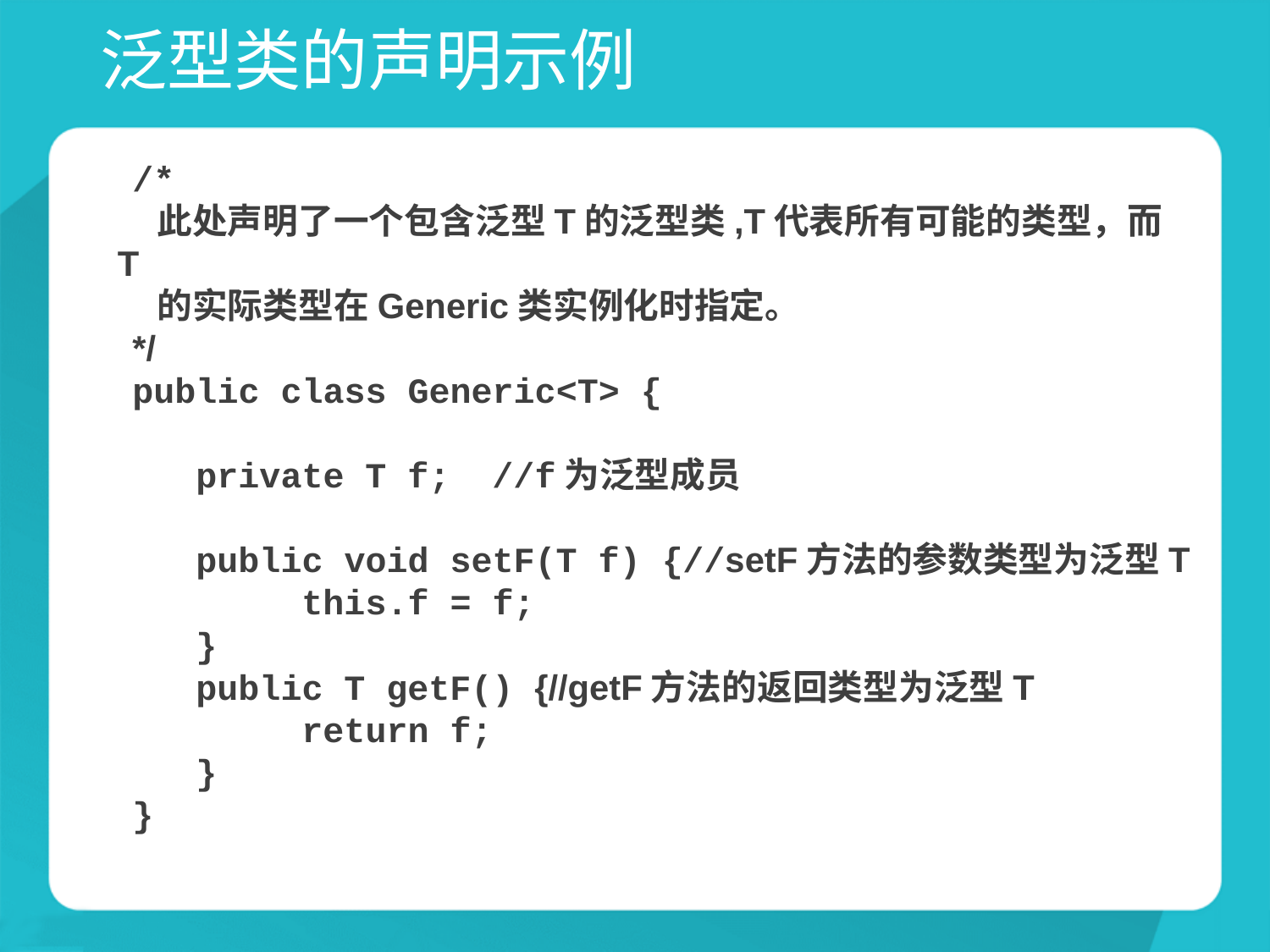

# 泛型类的声明示例
/*
  此处声明了一个包含泛型T的泛型类,T代表所有可能的类型，而T
  的实际类型在Generic类实例化时指定。
*/
public class Generic<T> {

   private T f;  //f为泛型成员

   public void setF(T f) {//setF方法的参数类型为泛型T
        this.f = f;
   }
   public T getF() {//getF方法的返回类型为泛型T
        return f;
   }
}